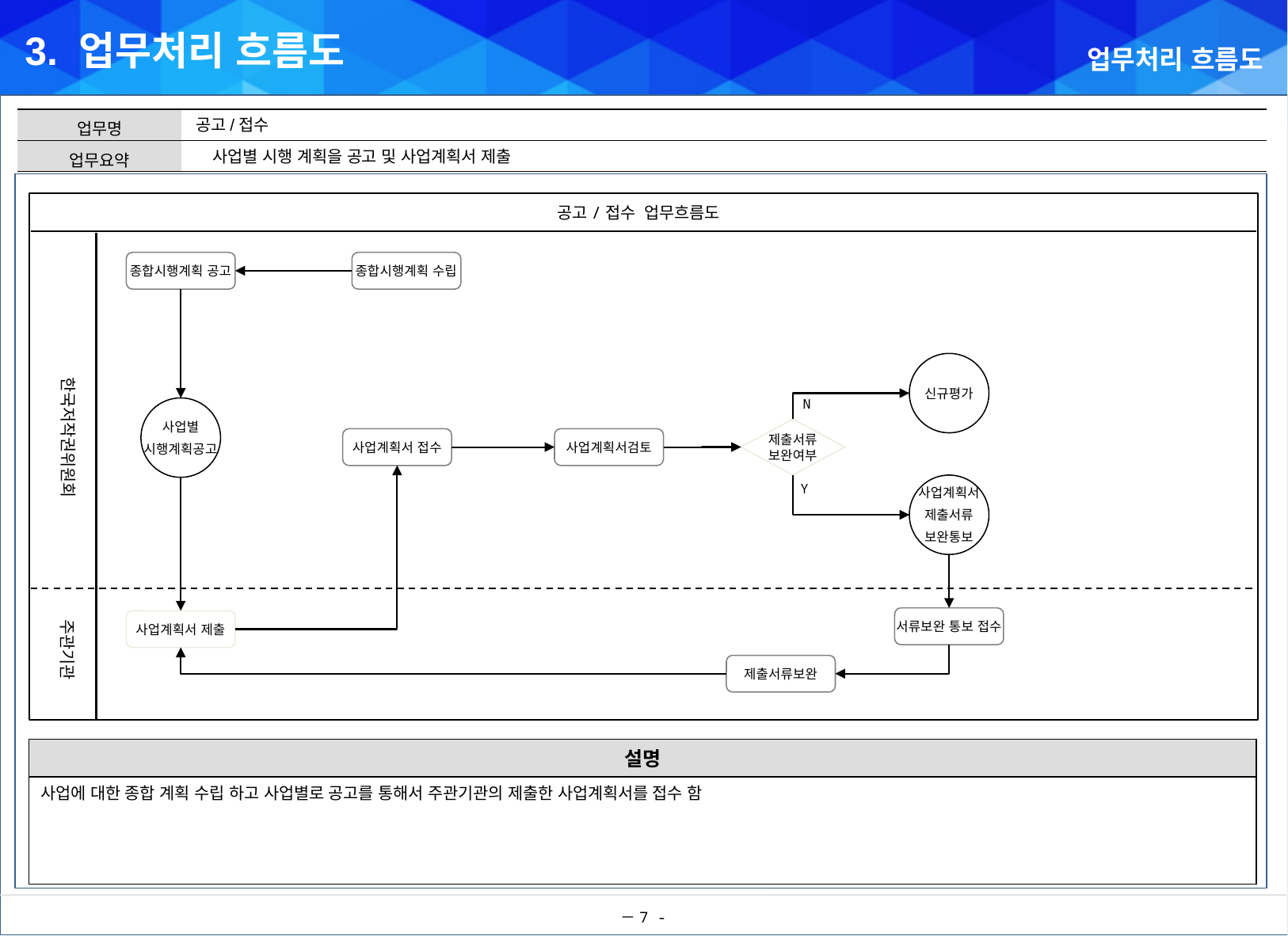

3. 업무처리 흐름도
업무처리 흐름도
공고/접수
사업별 시행 계획을 공고 및 사업계획서 제출

공고/접수  업무흐름도
종합시행계획 공고
종합시행계획 수립
한국저작권위원회
신규평가
N
사업별
시행계획공고
제출서류
보완여부
사업계획서 접수
사업계획서검토
사업계획서
제출서류
보완통보
Y
주관기관
서류보완 통보 접수
사업계획서 제출
제출서류보완
설명
사업에 대한 종합 계획 수립 하고 사업별로 공고를 통해서 주관기관의 제출한 사업계획서를 접수 함